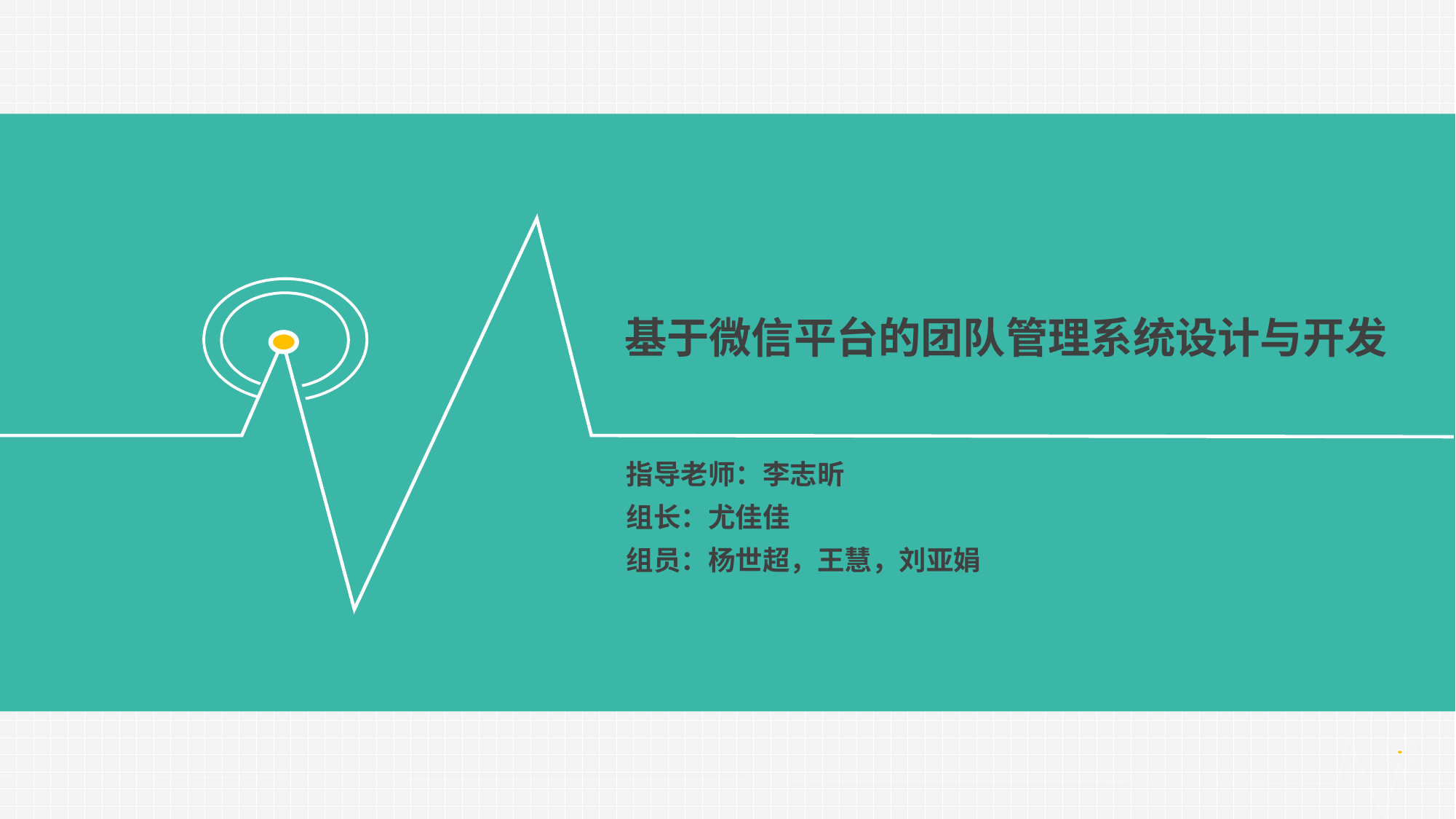

# 基于微信平台的团队管理系统设计与开发

指导老师：李志昕
组长：尤佳佳
组员：杨世超，王慧，刘亚娟